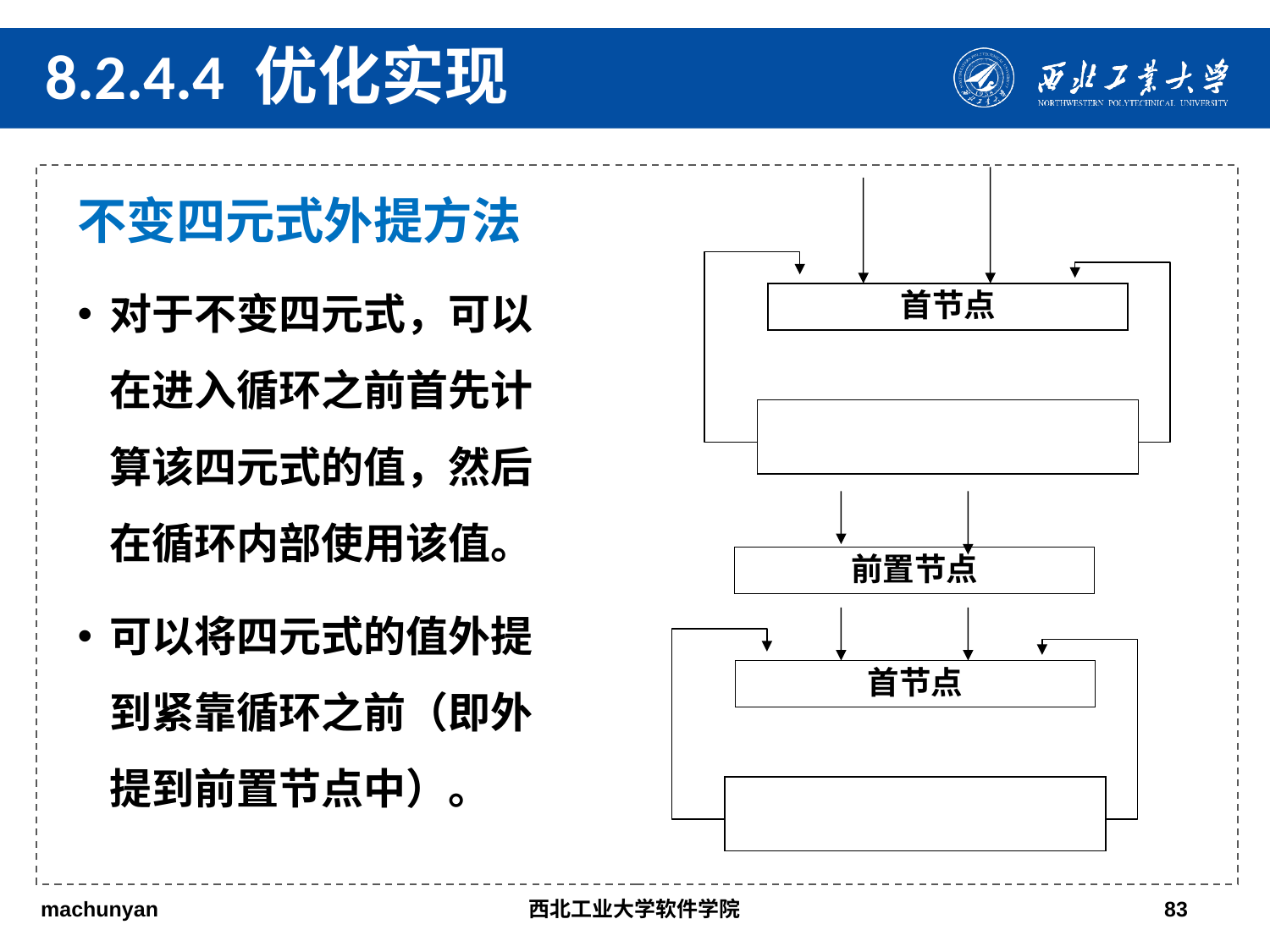

8.2.4.4 优化实现

首节点

不变四元式外提方法
对于不变四元式，可以在进入循环之前首先计算该四元式的值，然后在循环内部使用该值。
可以将四元式的值外提到紧靠循环之前（即外提到前置节点中）。

前置节点

首节点